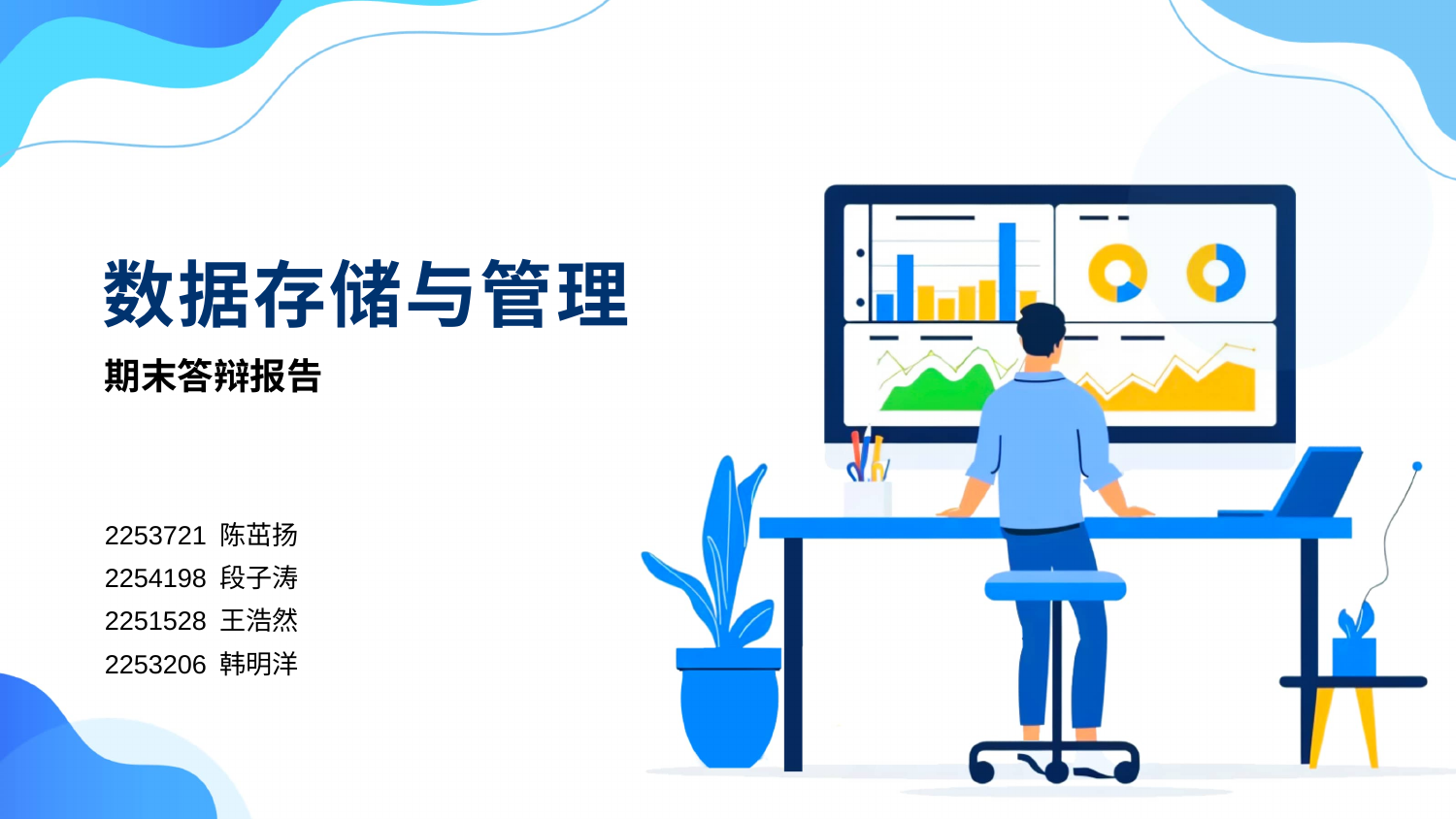

数据存储与管理
期末答辩报告
2253721 陈茁扬
2254198 段子涛
2251528 王浩然
2253206 韩明洋